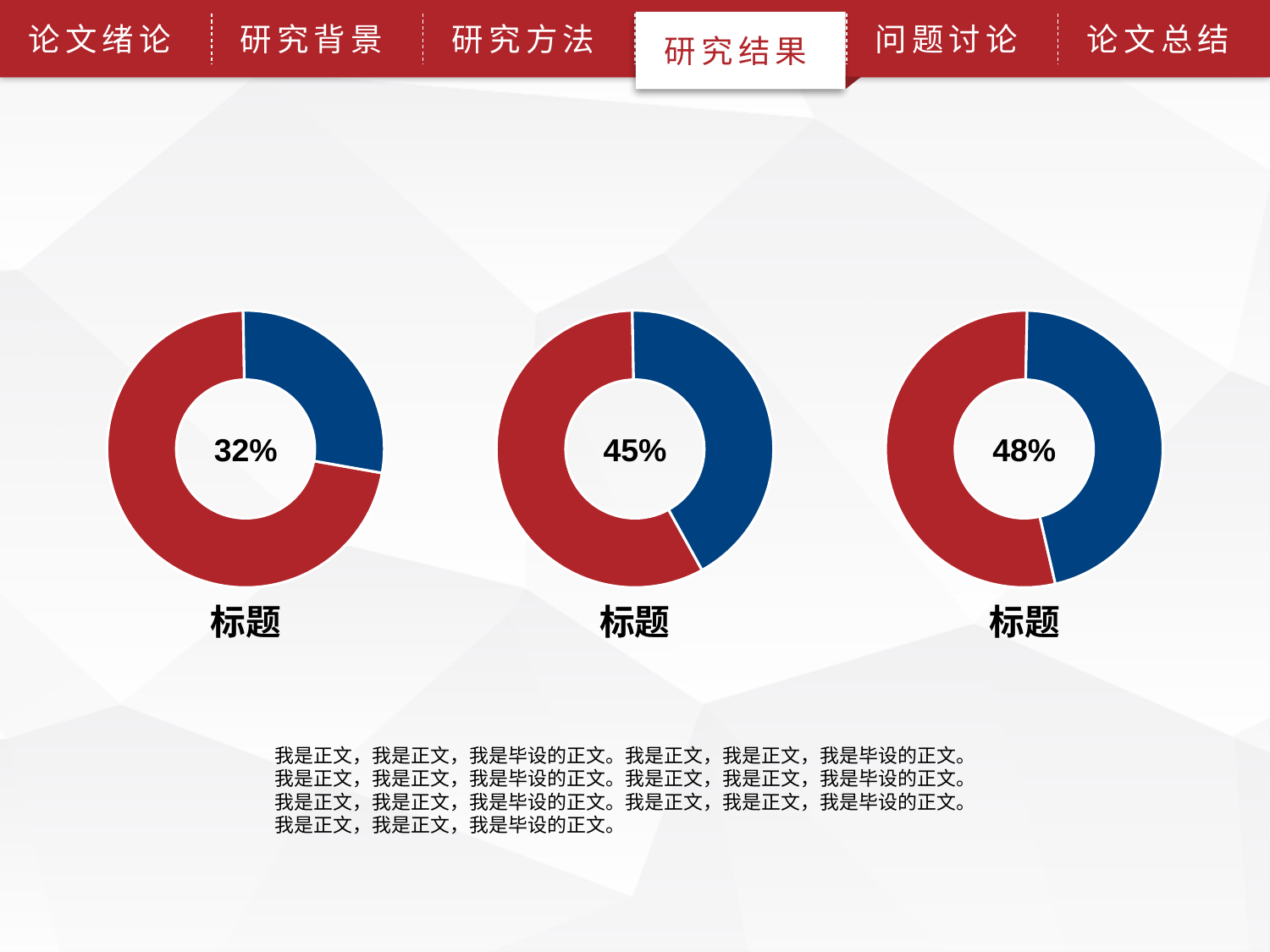

研究结果

论文绪论
研究背景
研究方法
研究结果
问题讨论
论文总结

### Chart

| Category | 销售额 |
|---|---|
| 第一季度 | 8.200000000000001 |
| 第二季度 | 3.2 |

### Chart

| Category | 销售额 |
|---|---|
| 第一季度 | 8.200000000000001 |
| 第二季度 | 6.0 |

### Chart

| Category | 销售额 |
|---|---|
| 第一季度 | 8.200000000000001 |
| 第二季度 | 7.0 |
32%
45%
48%
标题
标题
标题
我是正文，我是正文，我是毕设的正文。我是正文，我是正文，我是毕设的正文。
我是正文，我是正文，我是毕设的正文。我是正文，我是正文，我是毕设的正文。
我是正文，我是正文，我是毕设的正文。我是正文，我是正文，我是毕设的正文。
我是正文，我是正文，我是毕设的正文。